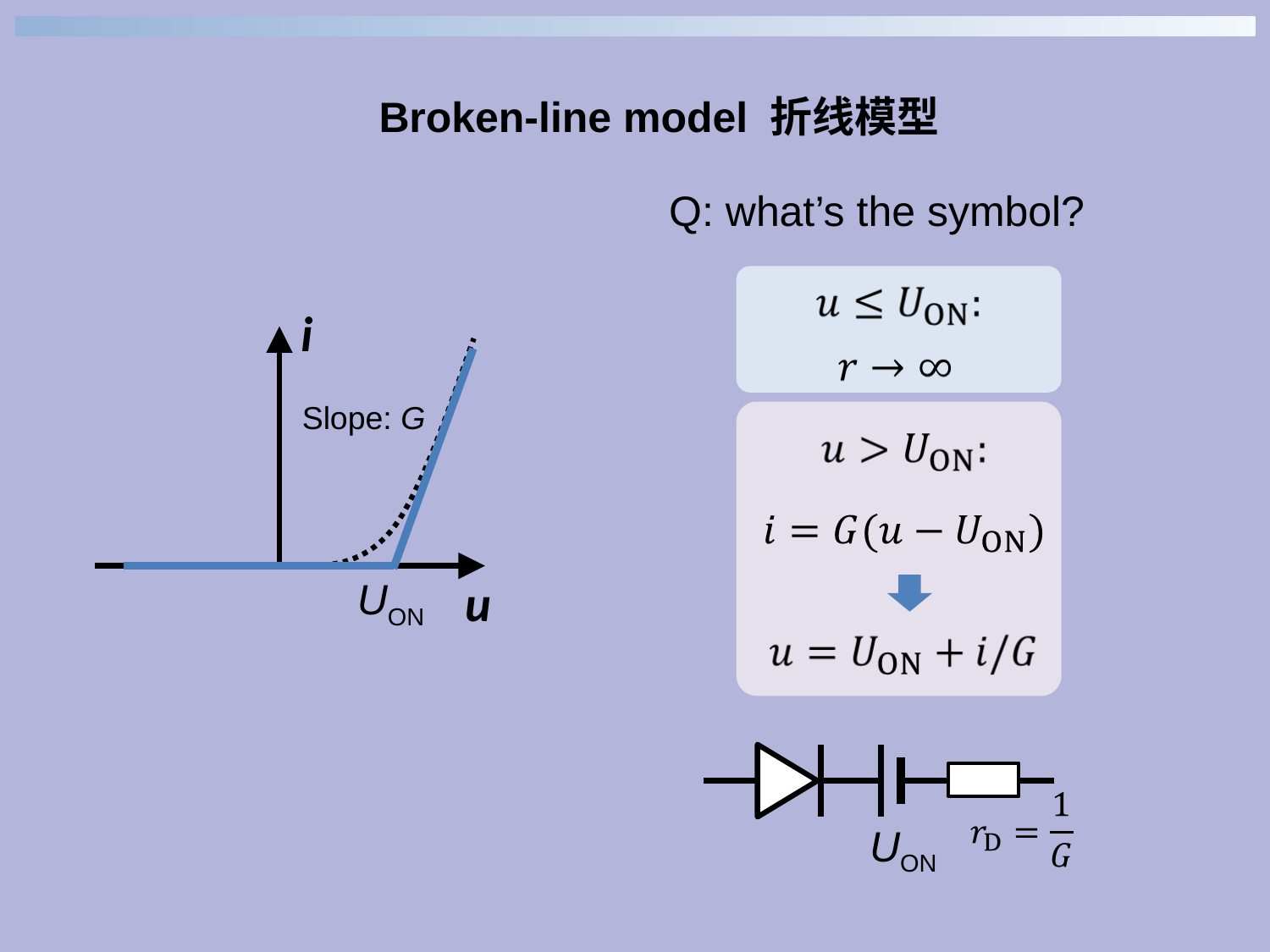

Broken-line model 折线模型
Q: what’s the symbol?

i

u
UON

Slope: G

UON